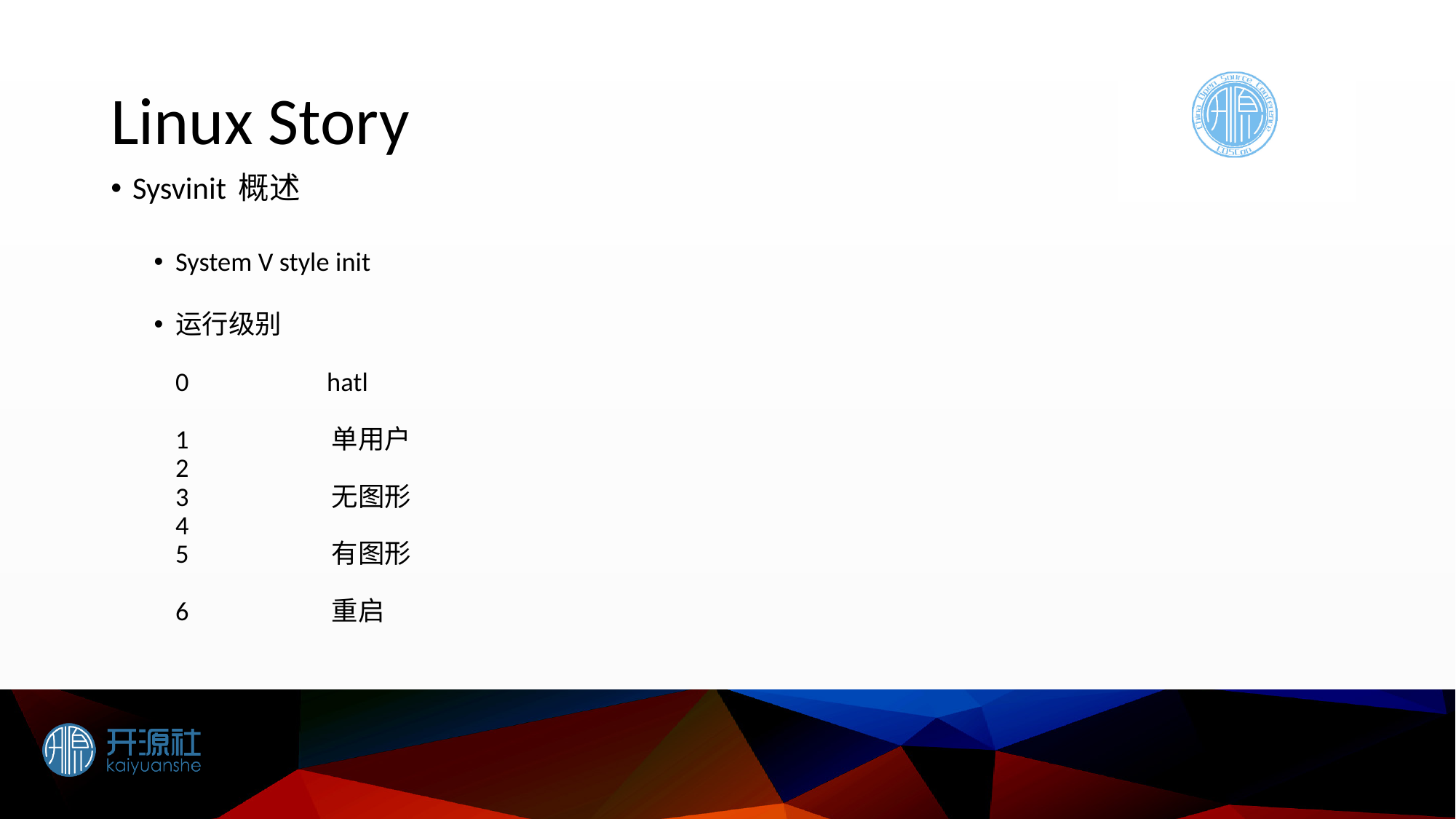

# Linux Story
Sysvinit 概述
System V style init
运行级别
0                       hatl
1                       单用户
2
3                       无图形
4
5                       有图形
6                       重启